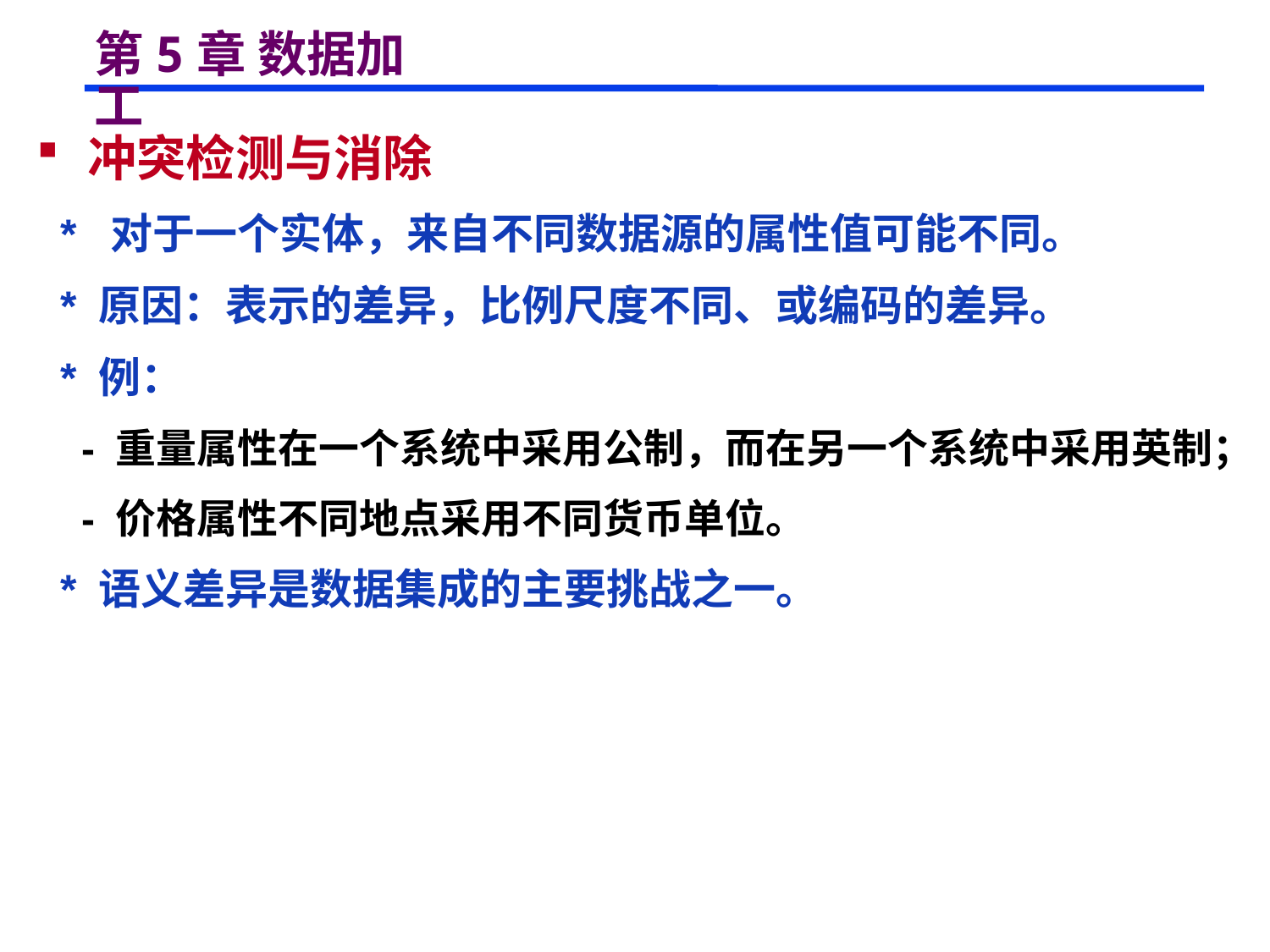

# 第5章 数据加工
 冲突检测与消除
  *  对于一个实体，来自不同数据源的属性值可能不同。
  * 原因：表示的差异，比例尺度不同、或编码的差异。
  * 例：
    - 重量属性在一个系统中采用公制，而在另一个系统中采用英制；
    - 价格属性不同地点采用不同货币单位。
  * 语义差异是数据集成的主要挑战之一。